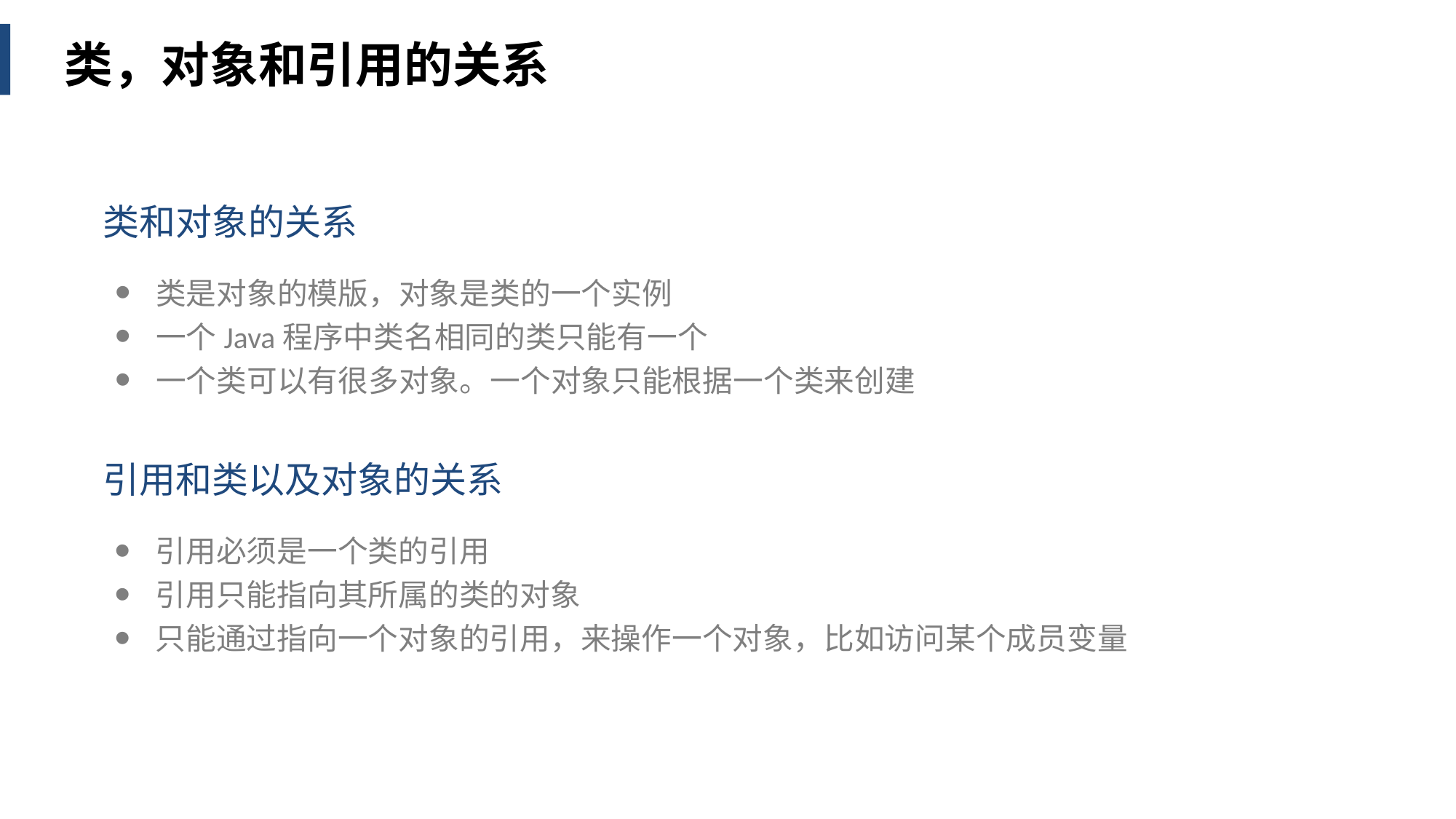

类，对象和引用的关系
类和对象的关系
类是对象的模版，对象是类的一个实例
一个Java程序中类名相同的类只能有一个
一个类可以有很多对象。一个对象只能根据一个类来创建
引用和类以及对象的关系
引用必须是一个类的引用
引用只能指向其所属的类的对象
只能通过指向一个对象的引用，来操作一个对象，比如访问某个成员变量